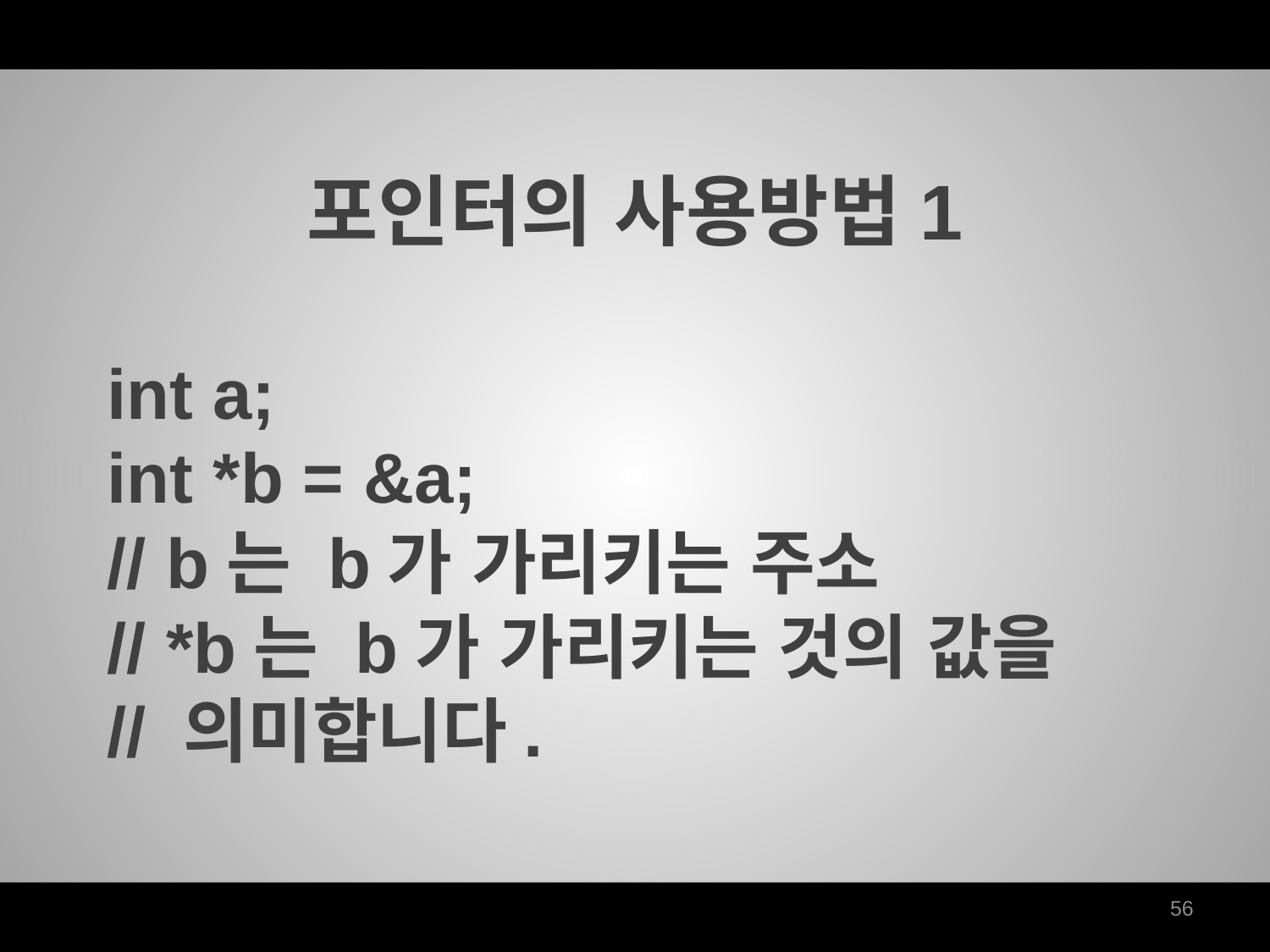

포인터의 사용방법1

int a;
int *b = &a;
// b는 b가 가리키는 주소
// *b는 b가 가리키는 것의 값을
// 의미합니다.

56